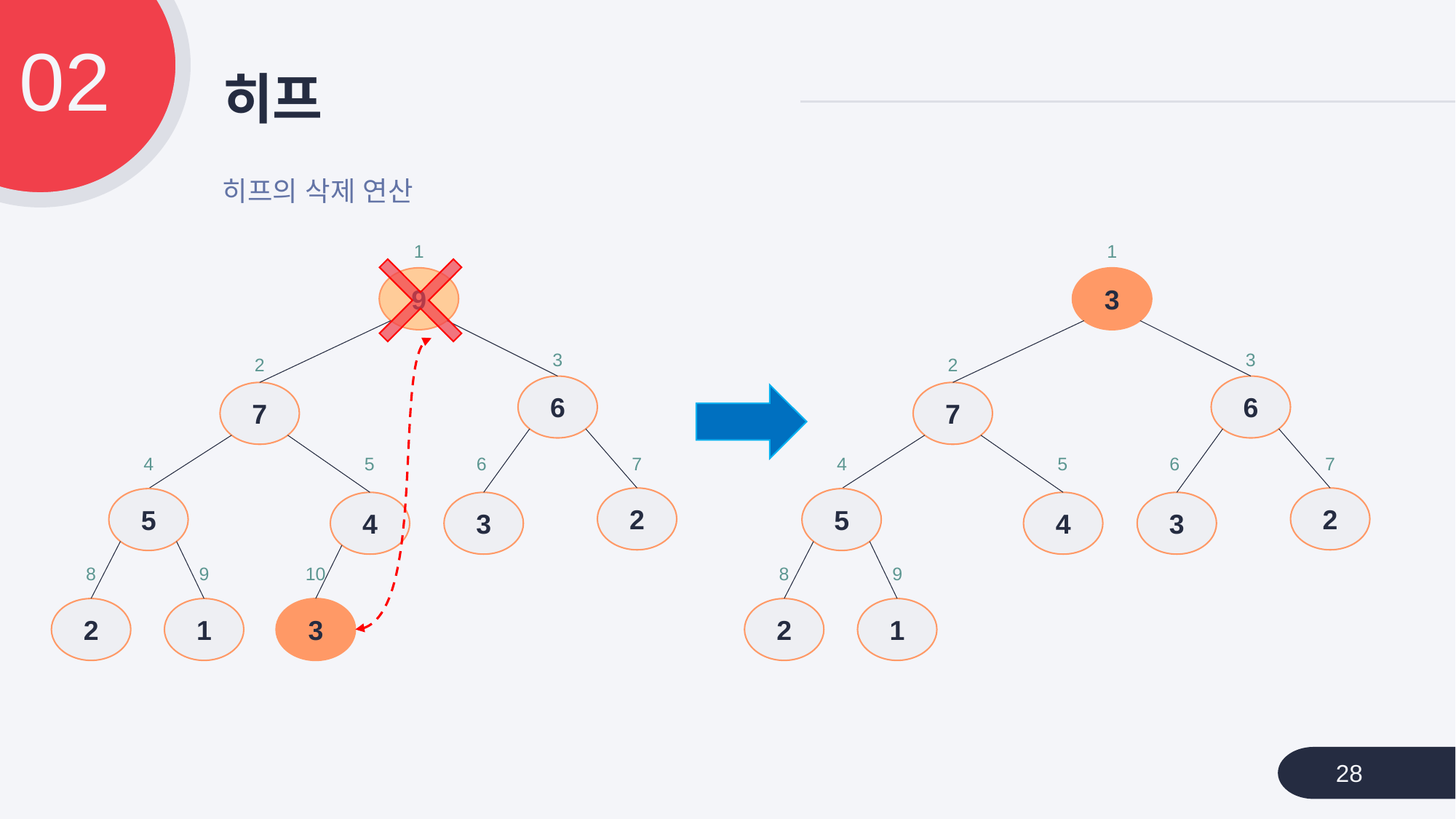

02
# 히프
히프의 삭제 연산

1
3
3
2
6
7
7
6
4
5
2
5
3
4
8
9
2
1
1
9
3
2
6
7
7
6
4
5
2
5
3
4
10
8
9
2
1
3

28